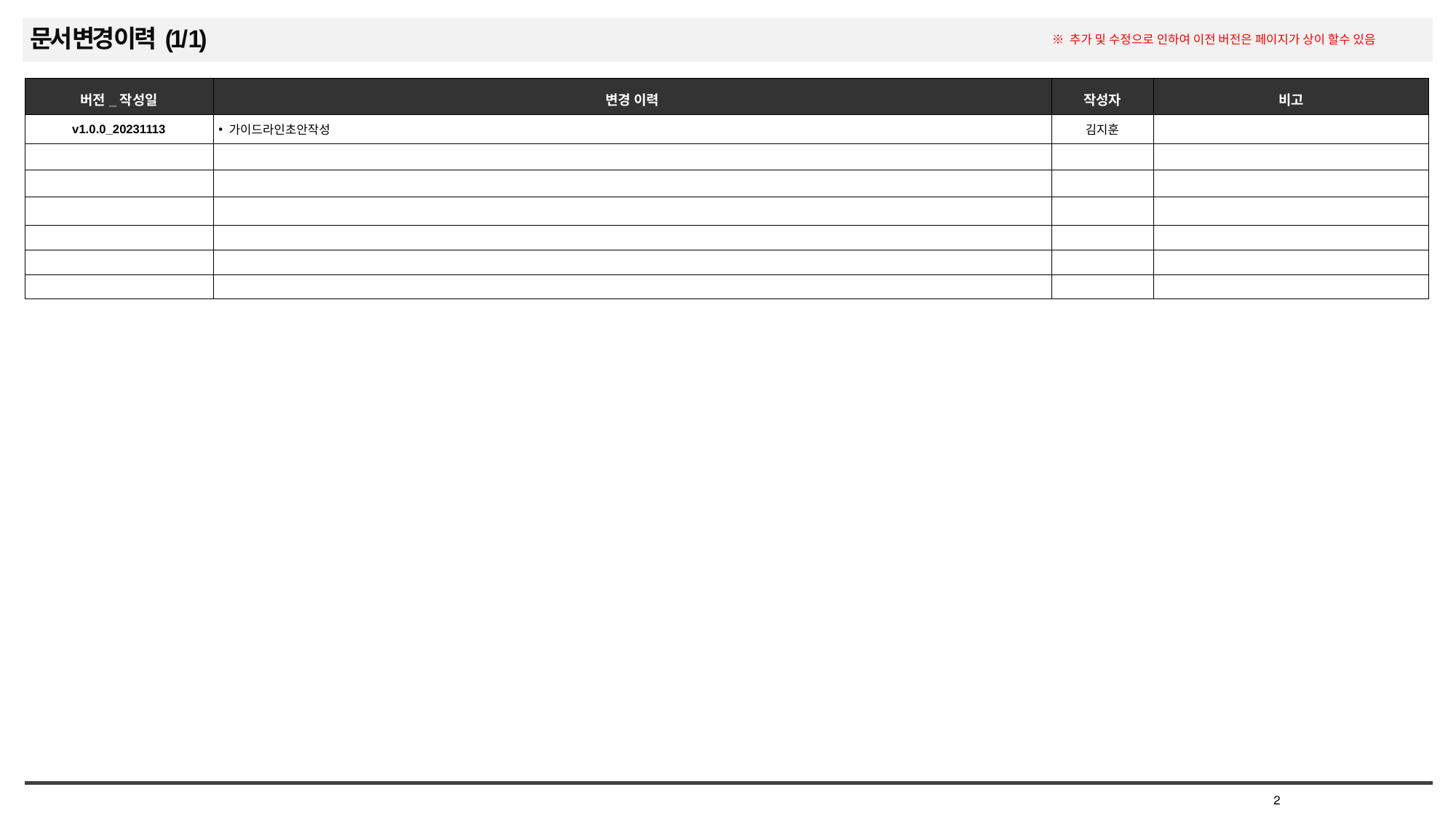

문서 변경 이력 (1/1)
※ 추가 및 수정으로 인하여 이전 버전은 페이지가 상이 할수 있음
| 버전\_작성일 | 변경 이력 | 작성자 | 비고 |
| --- | --- | --- | --- |
| v1.0.0\_20231113 | 가이드라인초안작성 | 김지훈 |  |
|  |  |  |  |
|  |  |  |  |
|  |  |  |  |
|  |  |  |  |
|  |  |  |  |
|  |  |  |  |
2